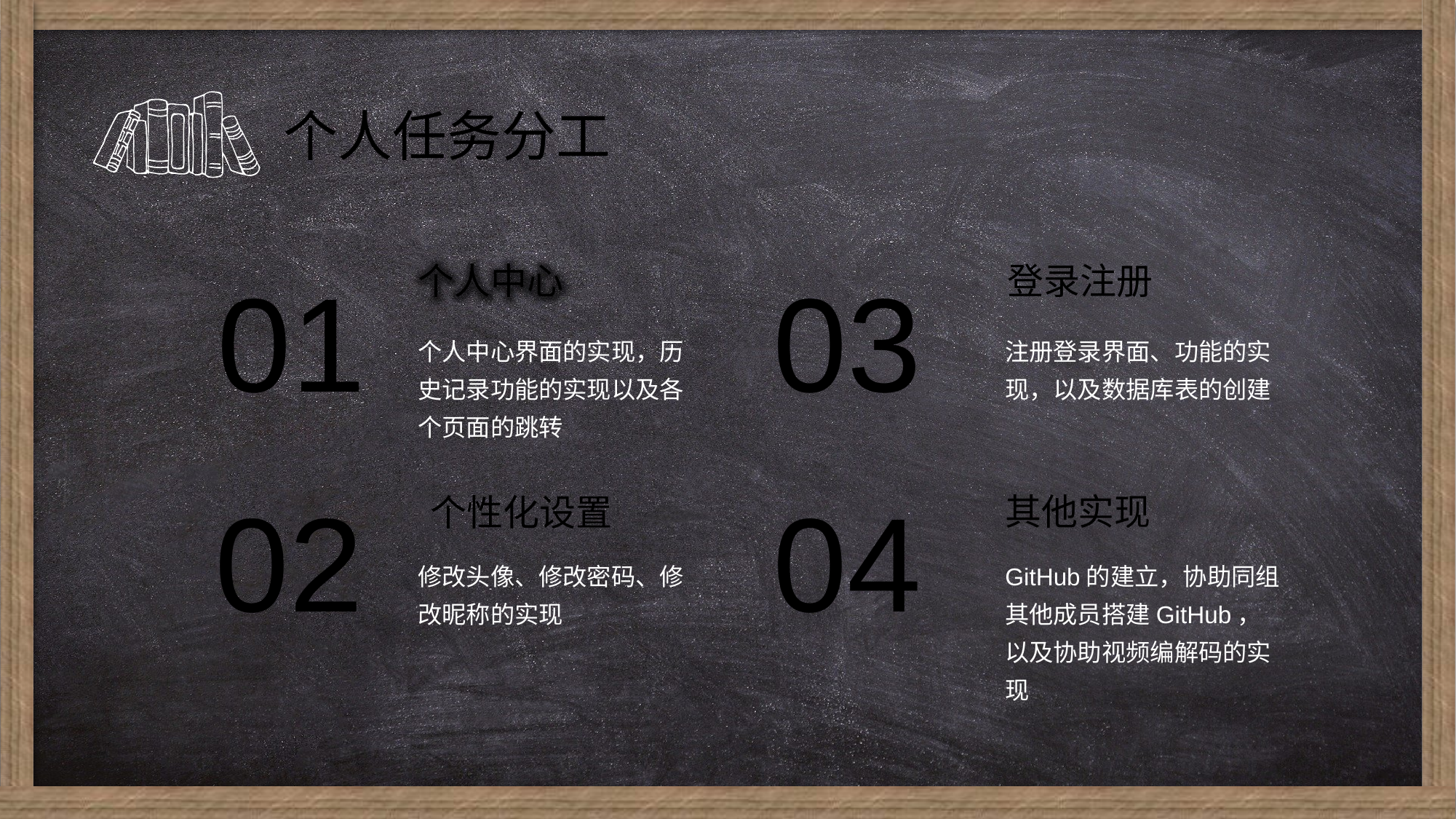

个人任务分工
登录注册
个人中心
01
03
个人中心界面的实现，历史记录功能的实现以及各个页面的跳转
注册登录界面、功能的实现，以及数据库表的创建
02
04
其他实现
个性化设置
GitHub的建立，协助同组其他成员搭建GitHub，以及协助视频编解码的实现
修改头像、修改密码、修改昵称的实现